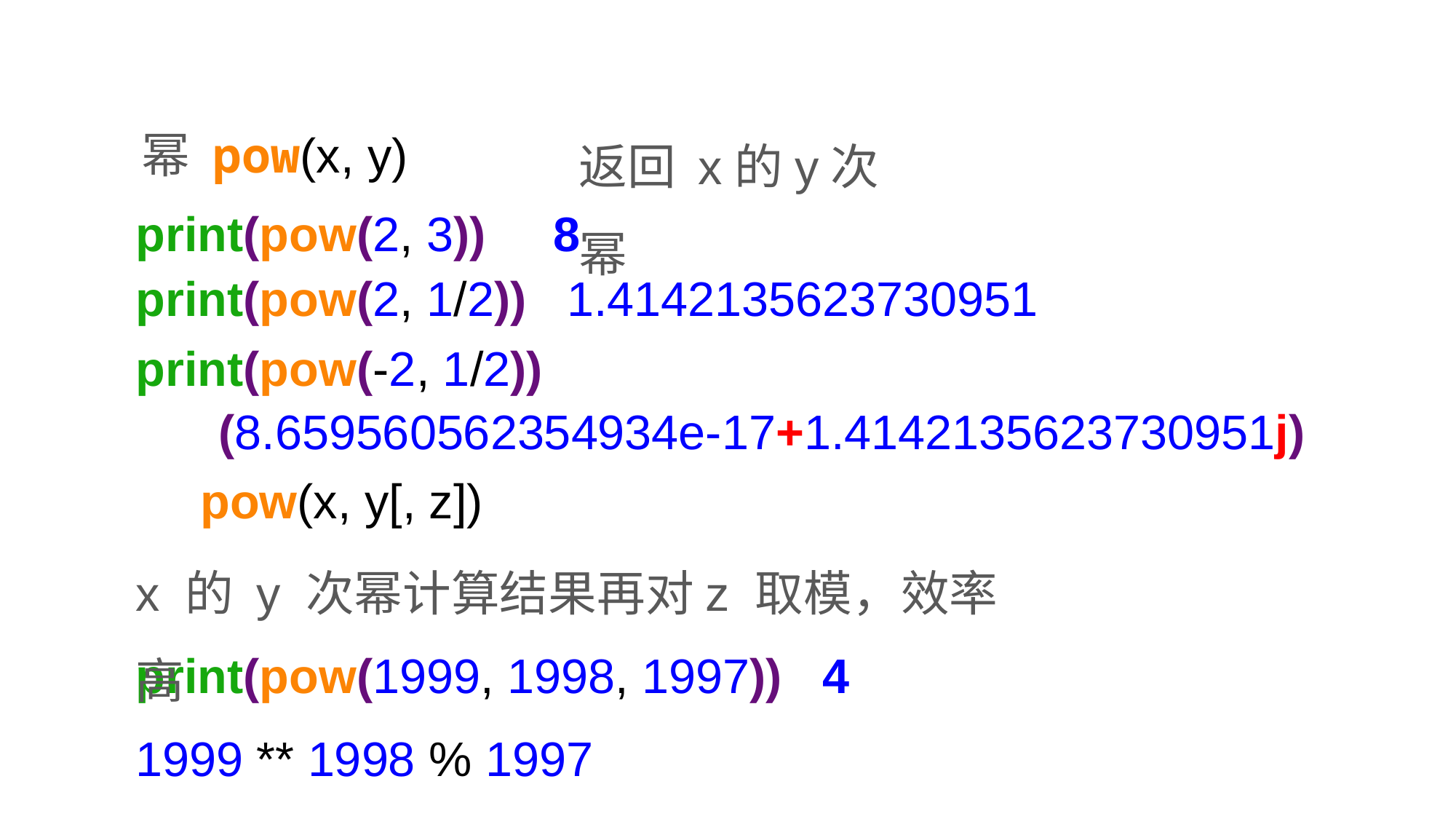

返回 x的y次幂
幂 pow(x, y)
print(pow(2, 3))     8
print(pow(2, 1/2))   1.4142135623730951
print(pow(-2, 1/2))
(8.659560562354934e-17+1.4142135623730951j)
pow(x, y[, z])
x 的 y 次幂计算结果再对z 取模，效率高
print(pow(1999, 1998, 1997))   4
1999 ** 1998 % 1997